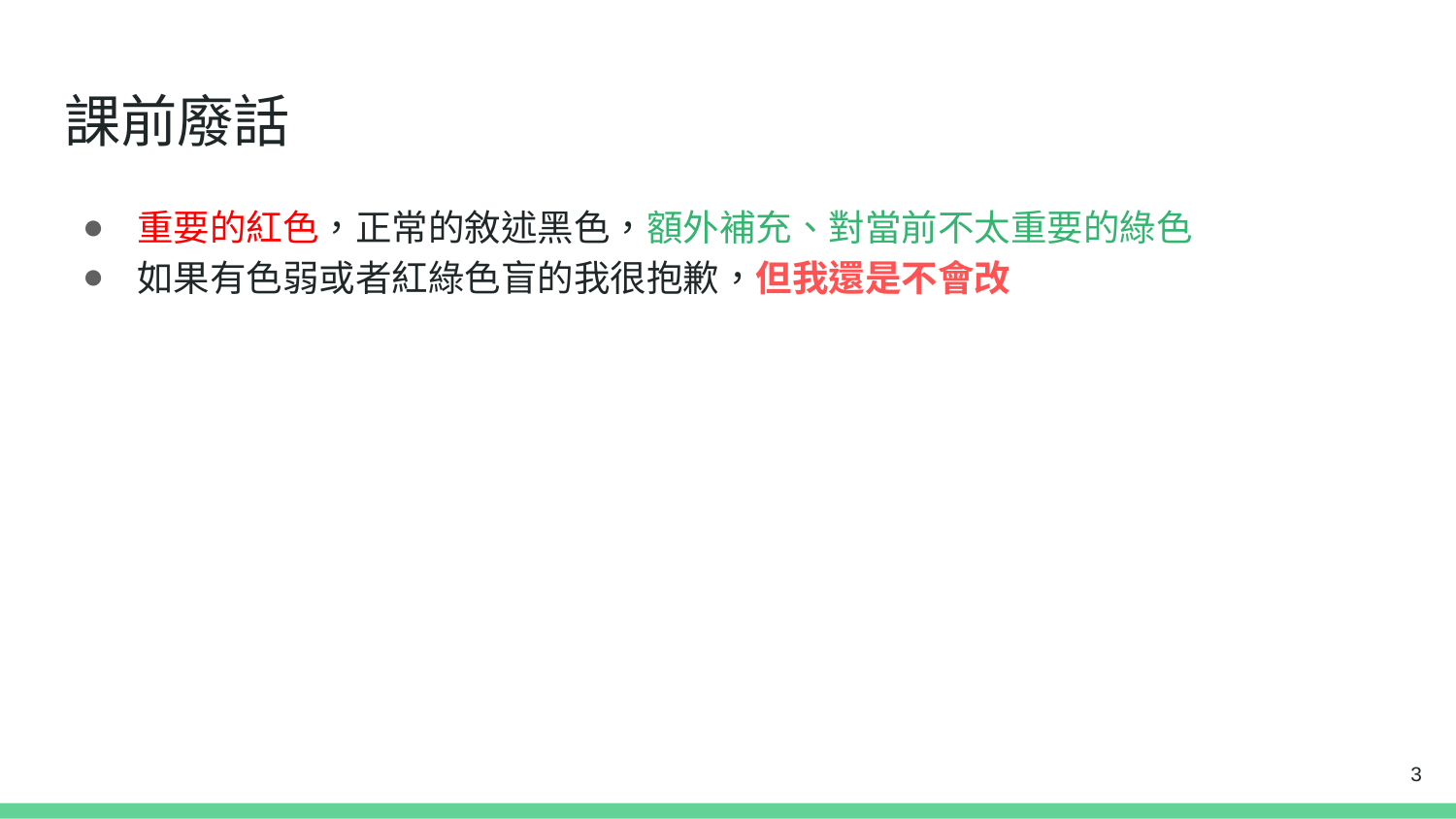

# 課前廢話
重要的紅色，正常的敘述黑色，額外補充、對當前不太重要的綠色
如果有色弱或者紅綠色盲的我很抱歉，但我還是不會改
3